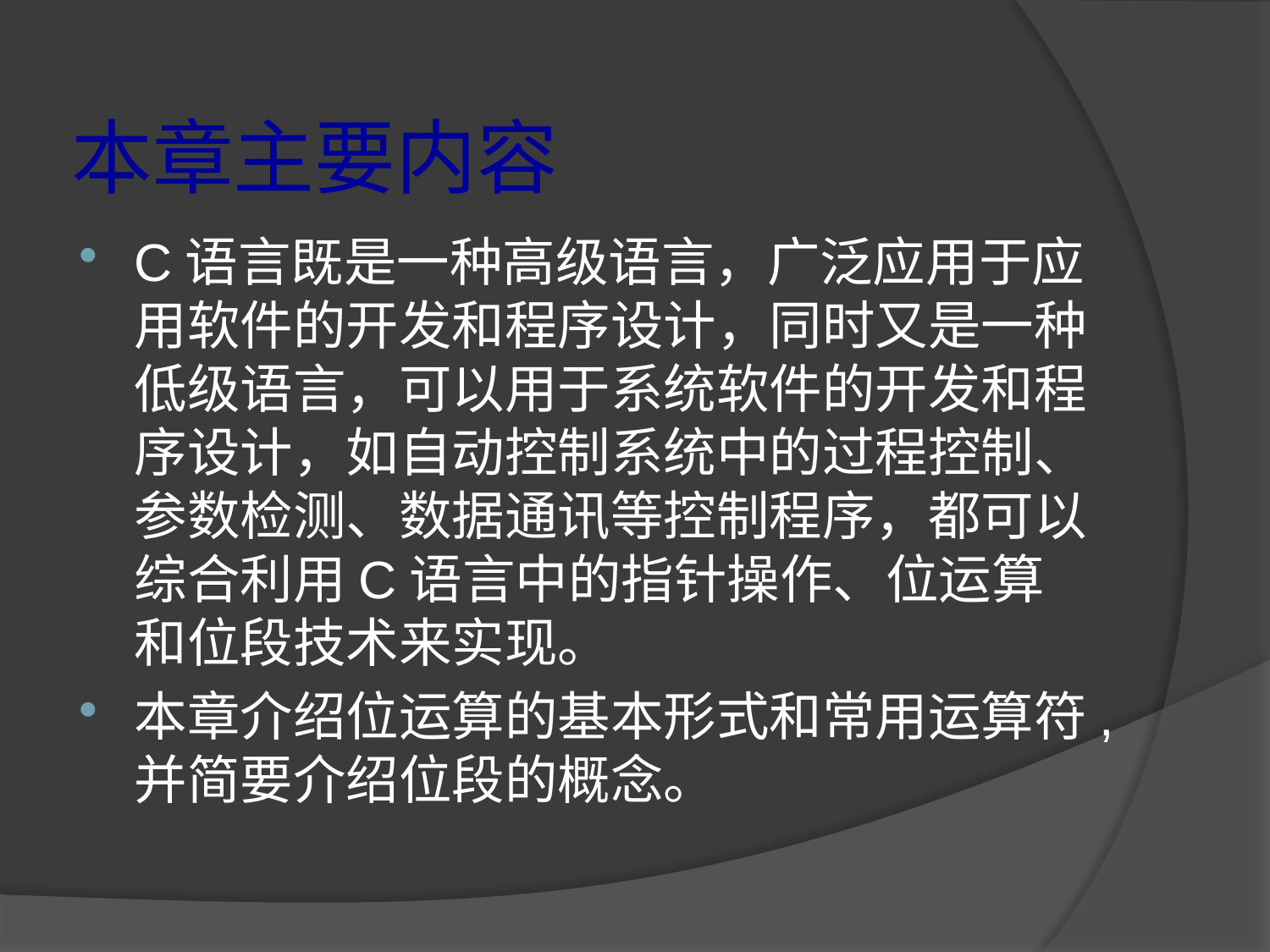

# 本章主要内容
C语言既是一种高级语言，广泛应用于应用软件的开发和程序设计，同时又是一种低级语言，可以用于系统软件的开发和程序设计，如自动控制系统中的过程控制、参数检测、数据通讯等控制程序，都可以综合利用C语言中的指针操作、位运算和位段技术来实现。
本章介绍位运算的基本形式和常用运算符,并简要介绍位段的概念。